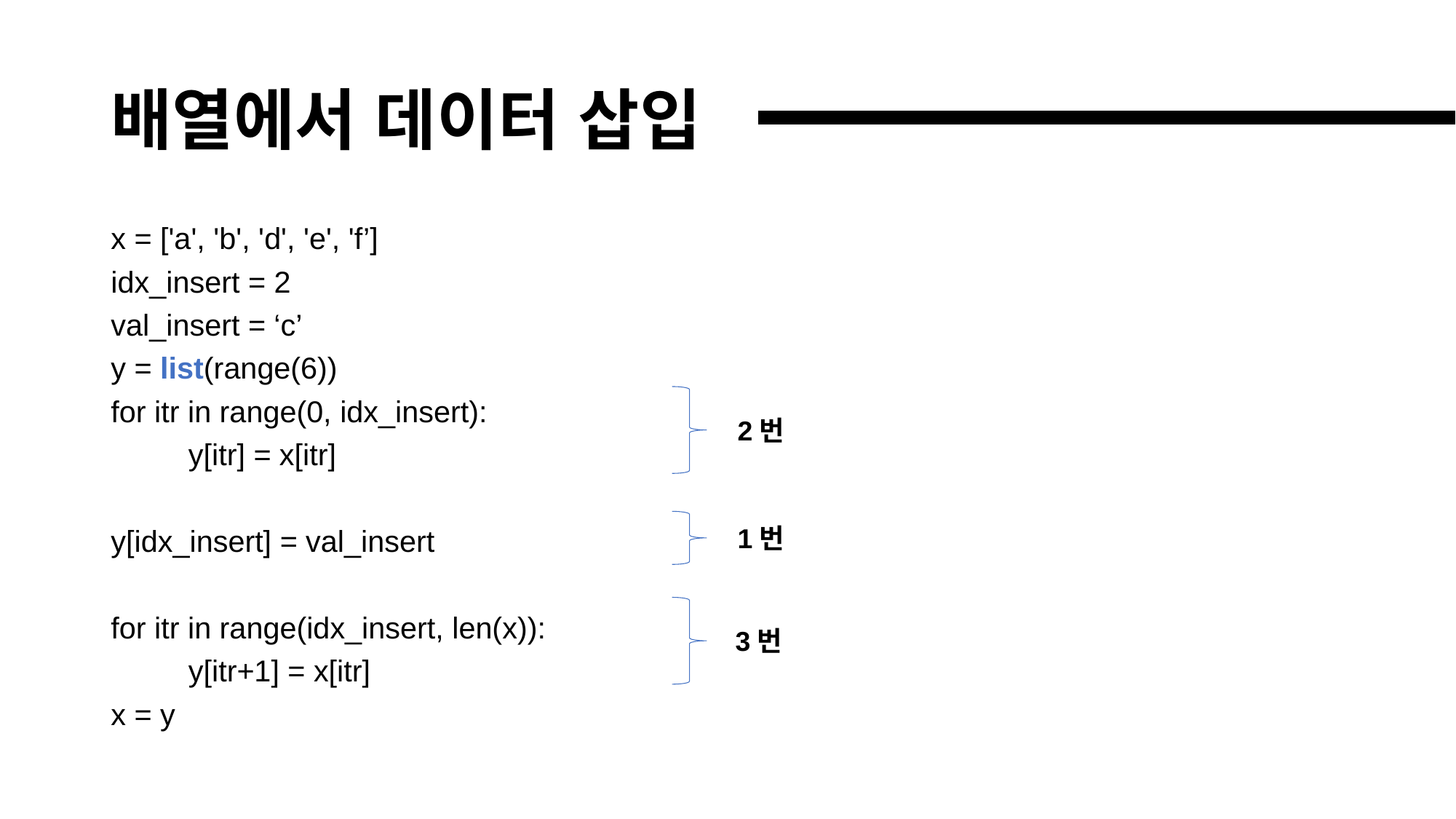

# 배열에서 데이터 삽입

x = ['a', 'b', 'd', 'e', 'f’]
idx_insert = 2
val_insert = ‘c’
y = list(range(6))
for itr in range(0, idx_insert):
	y[itr] = x[itr]

y[idx_insert] = val_insert

for itr in range(idx_insert, len(x)):
	y[itr+1] = x[itr]
x = y

2번

1번

3번